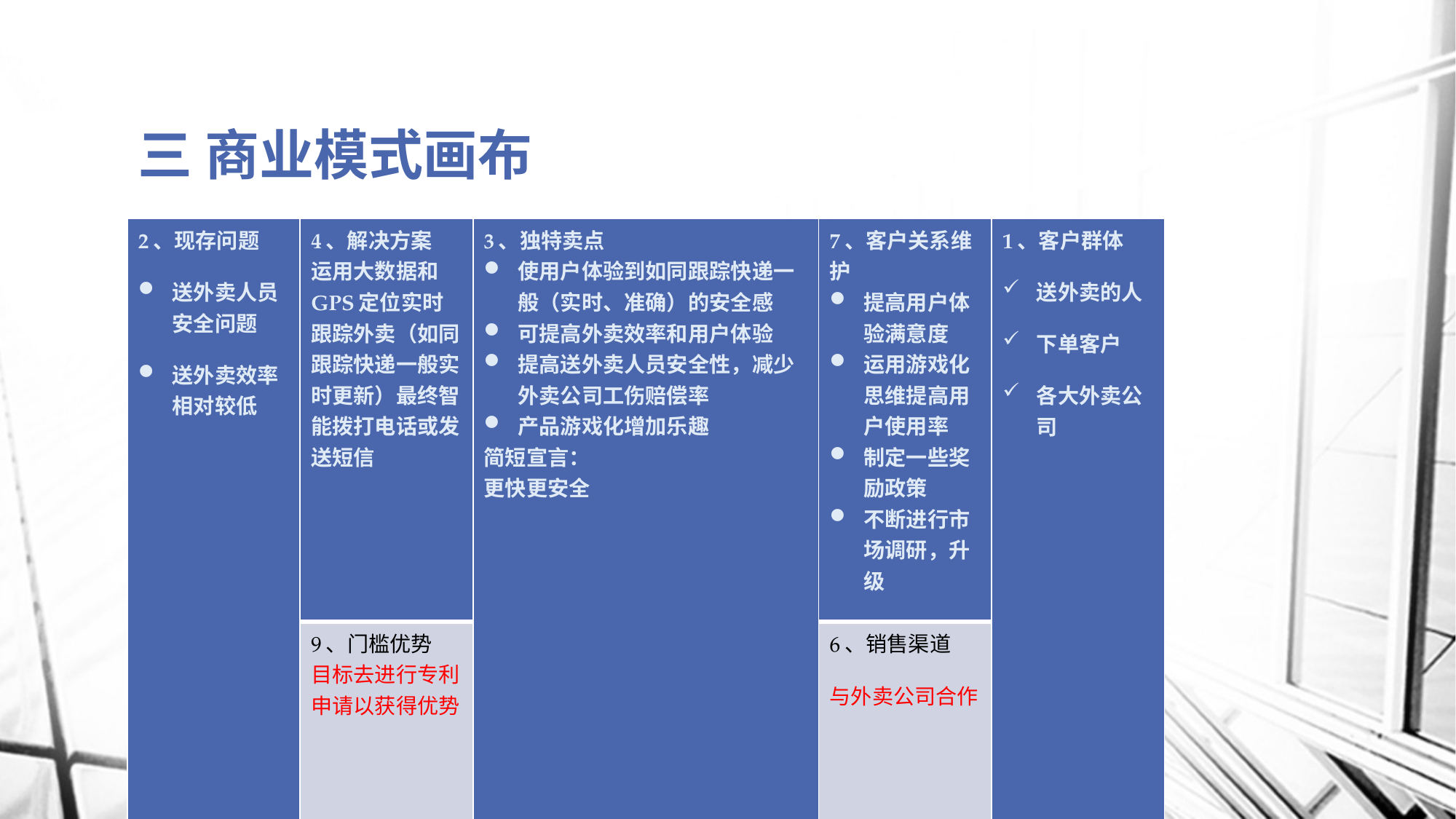

# 三 商业模式画布
| 2、现存问题 送外卖人员安全问题 送外卖效率相对较低 | 4、解决方案 运用大数据和GPS定位实时跟踪外卖（如同跟踪快递一般实时更新）最终智能拨打电话或发送短信 | 3、独特卖点 使用户体验到如同跟踪快递一般（实时、准确）的安全感 可提高外卖效率和用户体验 提高送外卖人员安全性，减少外卖公司工伤赔偿率 产品游戏化增加乐趣 简短宣言： 更快更安全 |  | 7、客户关系维护 提高用户体验满意度 运用游戏化思维提高用户使用率 制定一些奖励政策 不断进行市场调研，升级 | 1、客户群体 送外卖的人 下单客户 各大外卖公司 |
| --- | --- | --- | --- | --- | --- |
|  | 9、门槛优势 目标去进行专利申请以获得优势 |  |  | 6、销售渠道 与外卖公司合作 |  |
| 8、成本利润分析 市场调研（前、后期） 产品开发 |  |  | 5、收入来源分析 外卖公司 可在其中适当插入广告，赚取广告费 |  |  |